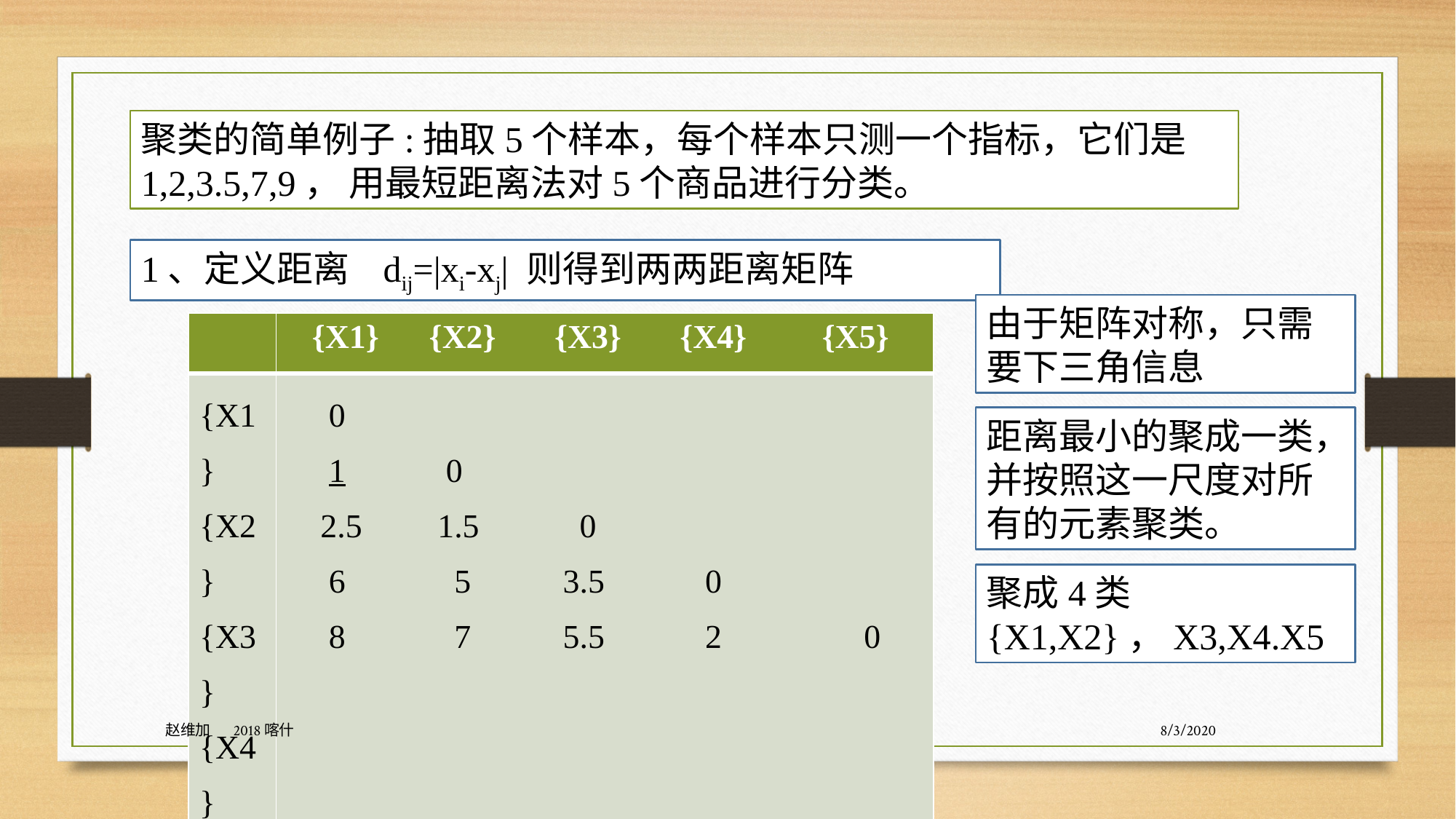

聚类的简单例子:抽取5个样本，每个样本只测一个指标，它们是1,2,3.5,7,9， 用最短距离法对5个商品进行分类。
1、定义距离   dij=|xi-xj| 则得到两两距离矩阵
由于矩阵对称，只需要下三角信息
|  | {X1} {X2} {X3} {X4} {X5} |
| --- | --- |
| {X1} {X2} {X3} {X4} {X5} | 0 1 0 2.5 1.5 0 6 5 3.5 0 8 7 5.5 2 0 |
距离最小的聚成一类，并按照这一尺度对所有的元素聚类。
聚成4类
{X1,X2}，X3,X4.X5
赵维加    2018喀什
8/3/2020